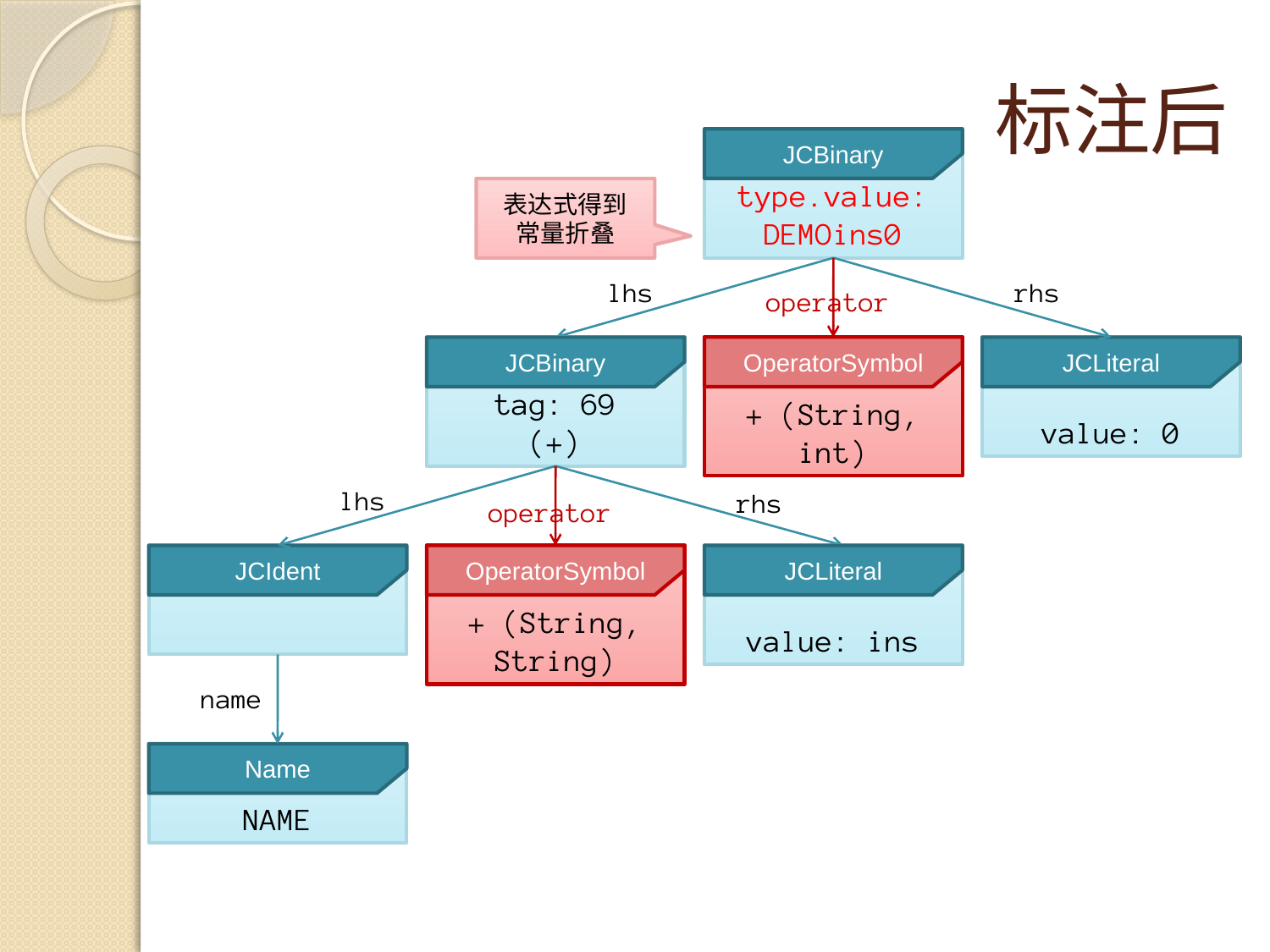

# 标注后
type.value:
DEMOins0
JCBinary
表达式得到
常量折叠
lhs
rhs
operator
tag: 69
(+)
JCBinary
+ (String, int)
OperatorSymbol
value: 0
JCLiteral
lhs
rhs
operator

JCIdent
+ (String, String)
OperatorSymbol
value: ins
JCLiteral
name
NAME
Name